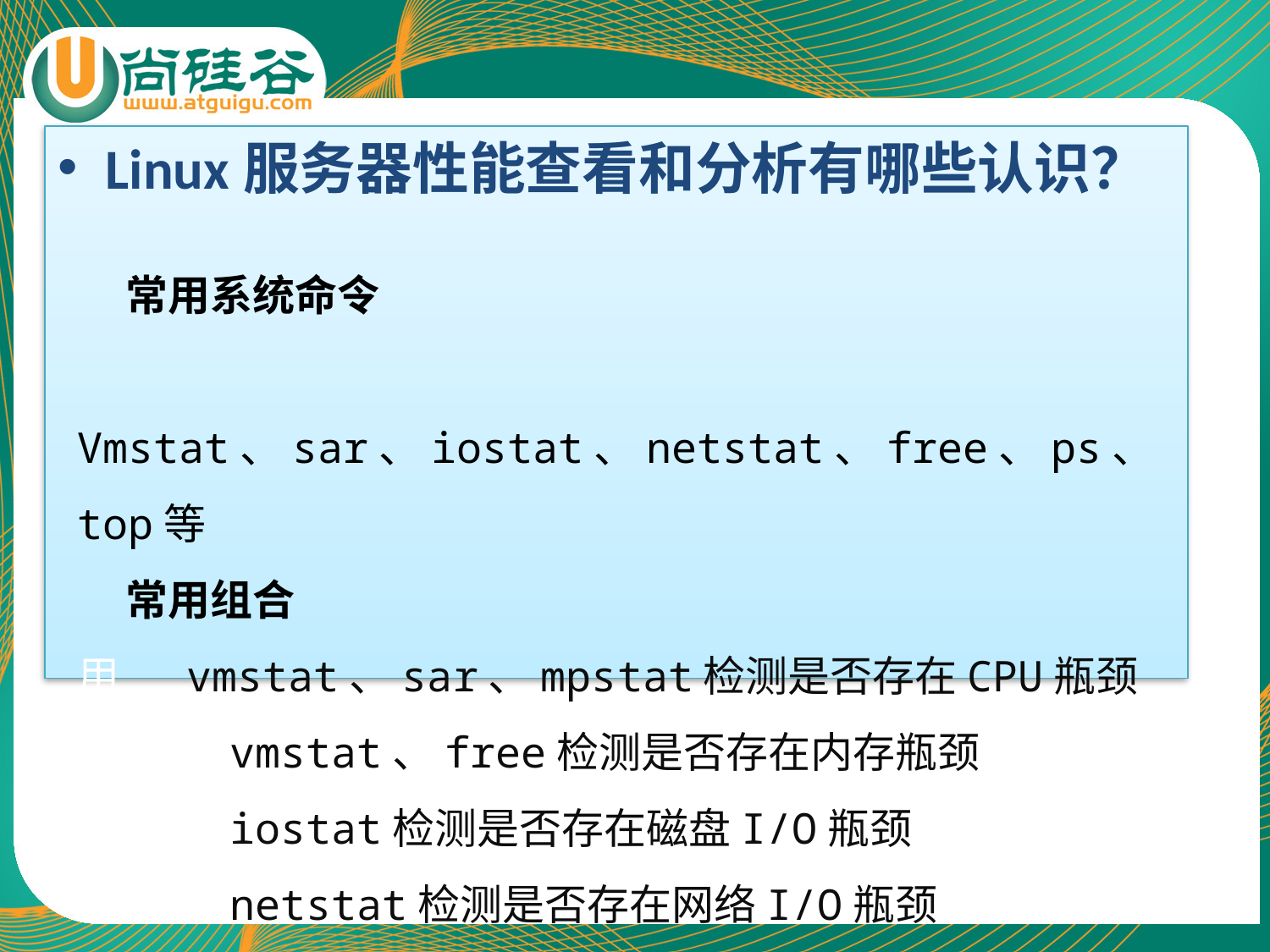

Linux服务器性能查看和分析有哪些认识？
    常用系统命令
      Vmstat、sar、iostat、netstat、free、ps、top等
    常用组合
用      vmstat、sar、mpstat检测是否存在CPU瓶颈
      vmstat、free检测是否存在内存瓶颈
      iostat检测是否存在磁盘I/O瓶颈
      netstat检测是否存在网络I/O瓶颈